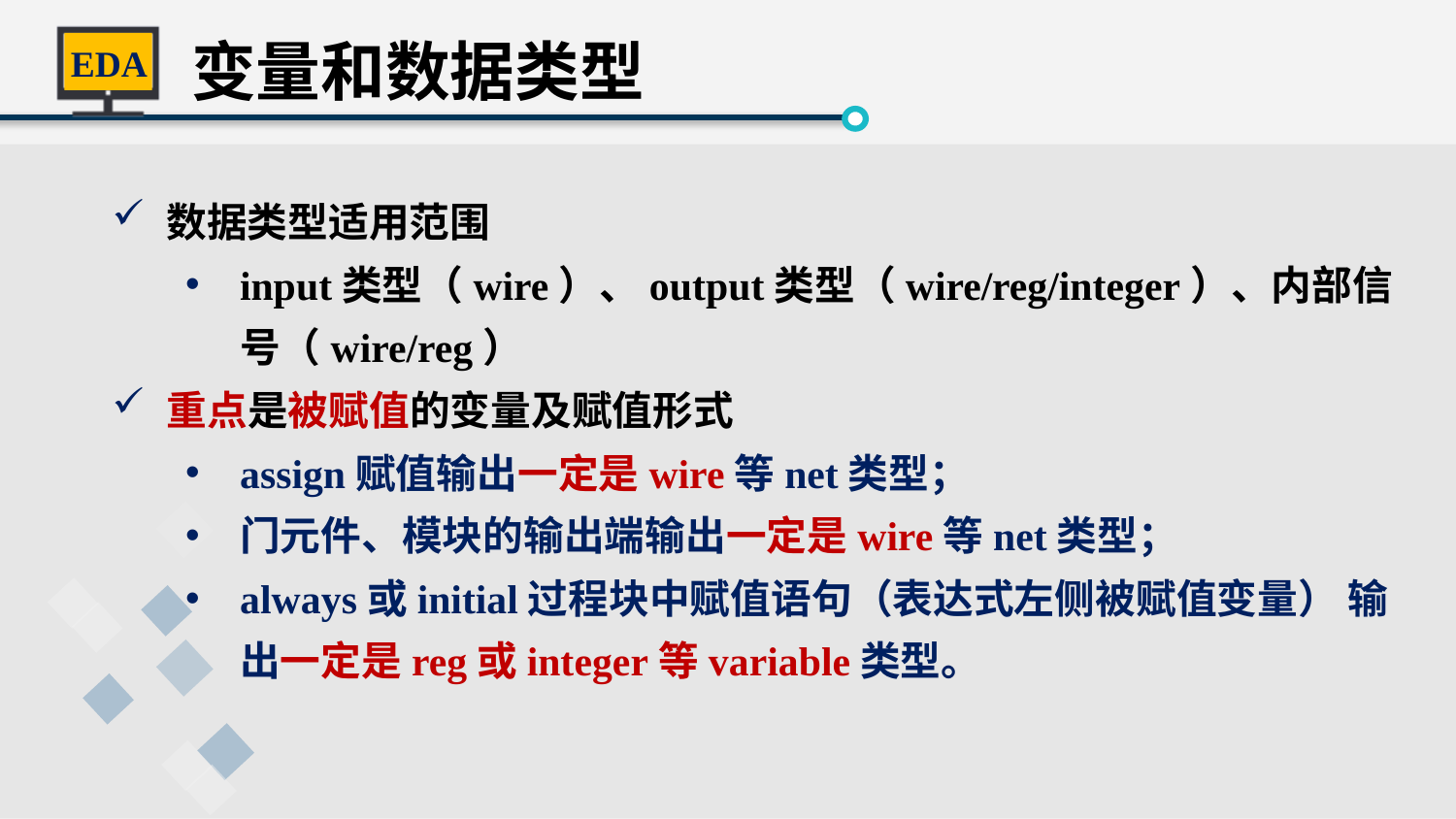

变量和数据类型
数据类型适用范围
input类型（wire）、output类型（wire/reg/integer）、内部信号（wire/reg）
重点是被赋值的变量及赋值形式
assign赋值输出一定是wire等net类型；
门元件、模块的输出端输出一定是wire等net类型；
always或initial过程块中赋值语句（表达式左侧被赋值变量） 输出一定是reg或integer等variable类型。